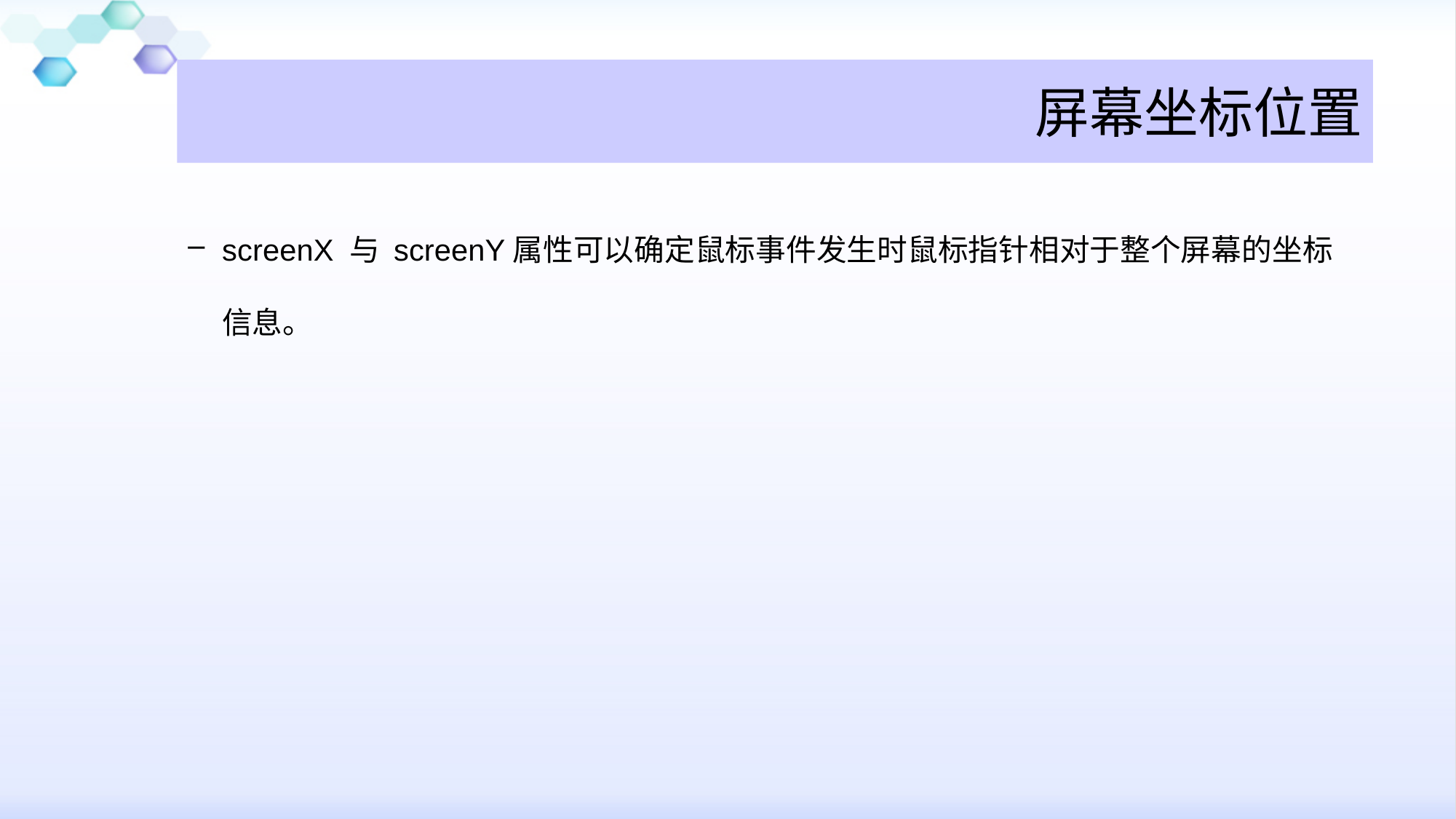

# 屏幕坐标位置
screenX 与 screenY属性可以确定鼠标事件发生时鼠标指针相对于整个屏幕的坐标信息。